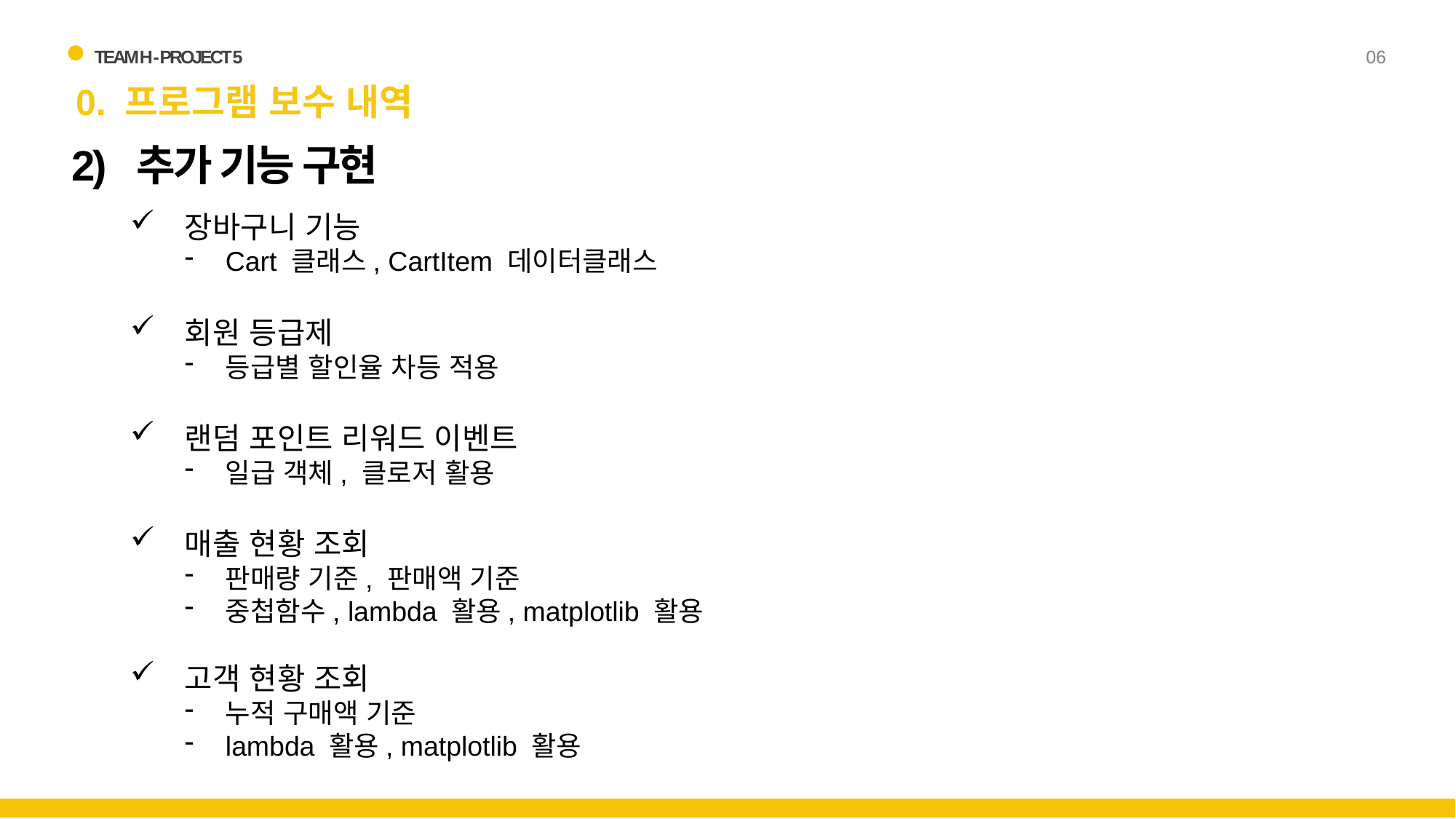

TEAM H - PROJECT 5
06

0. 프로그램 보수 내역
2)  추가 기능 구현
장바구니 기능
Cart 클래스, CartItem 데이터클래스

회원 등급제
등급별 할인율 차등 적용

랜덤 포인트 리워드 이벤트
일급 객체, 클로저 활용

매출 현황 조회
판매량 기준, 판매액 기준
중첩함수, lambda 활용, matplotlib 활용

고객 현황 조회
누적 구매액 기준
lambda 활용, matplotlib 활용